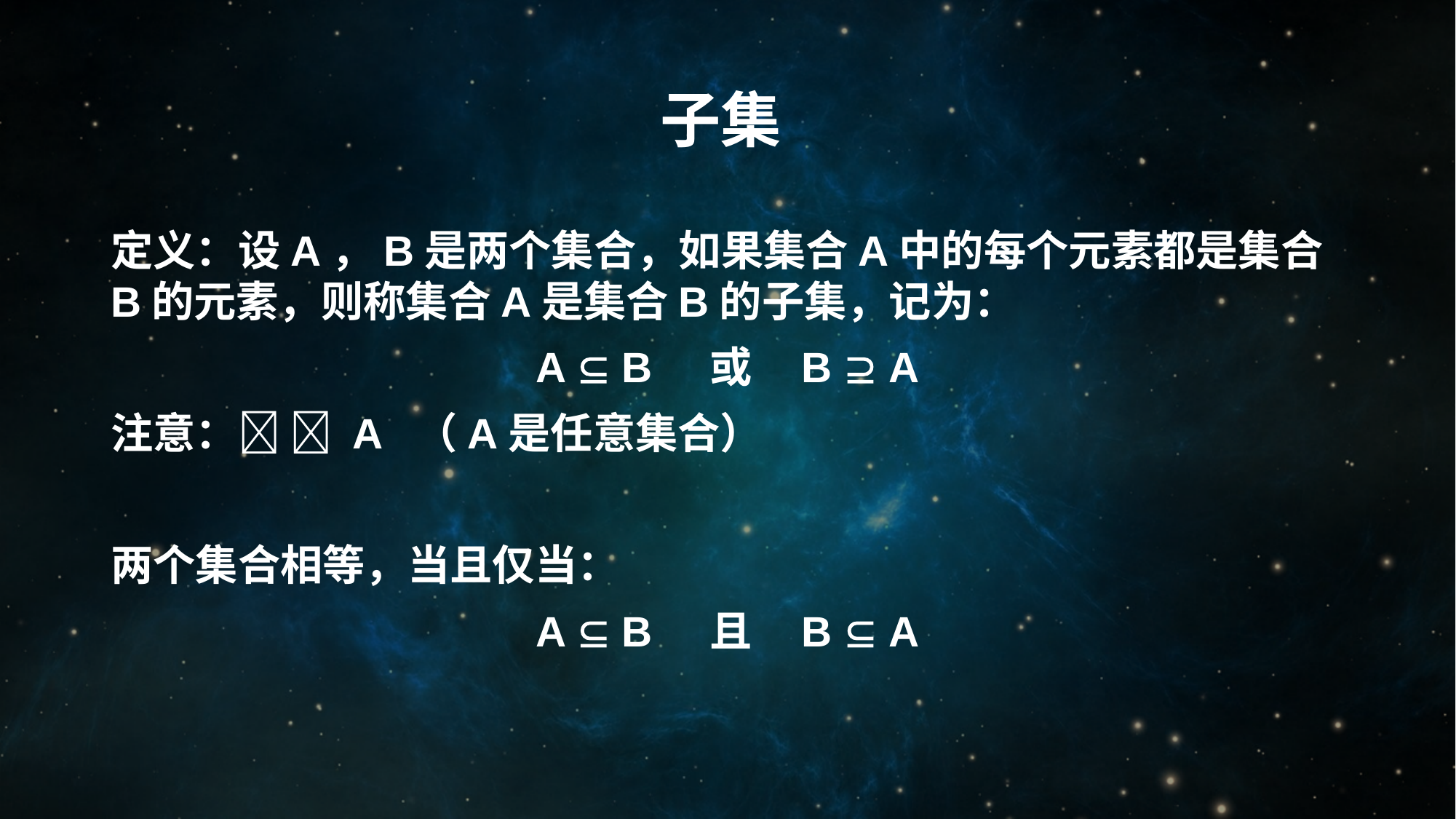

# 子集
定义：设A，B是两个集合，如果集合A中的每个元素都是集合B的元素，则称集合A是集合B的子集，记为：
A ⊆ B    或    B ⊇ A
注意：∅ ⊆ A  （A是任意集合）

两个集合相等，当且仅当：
A ⊆ B    且    B ⊆ A